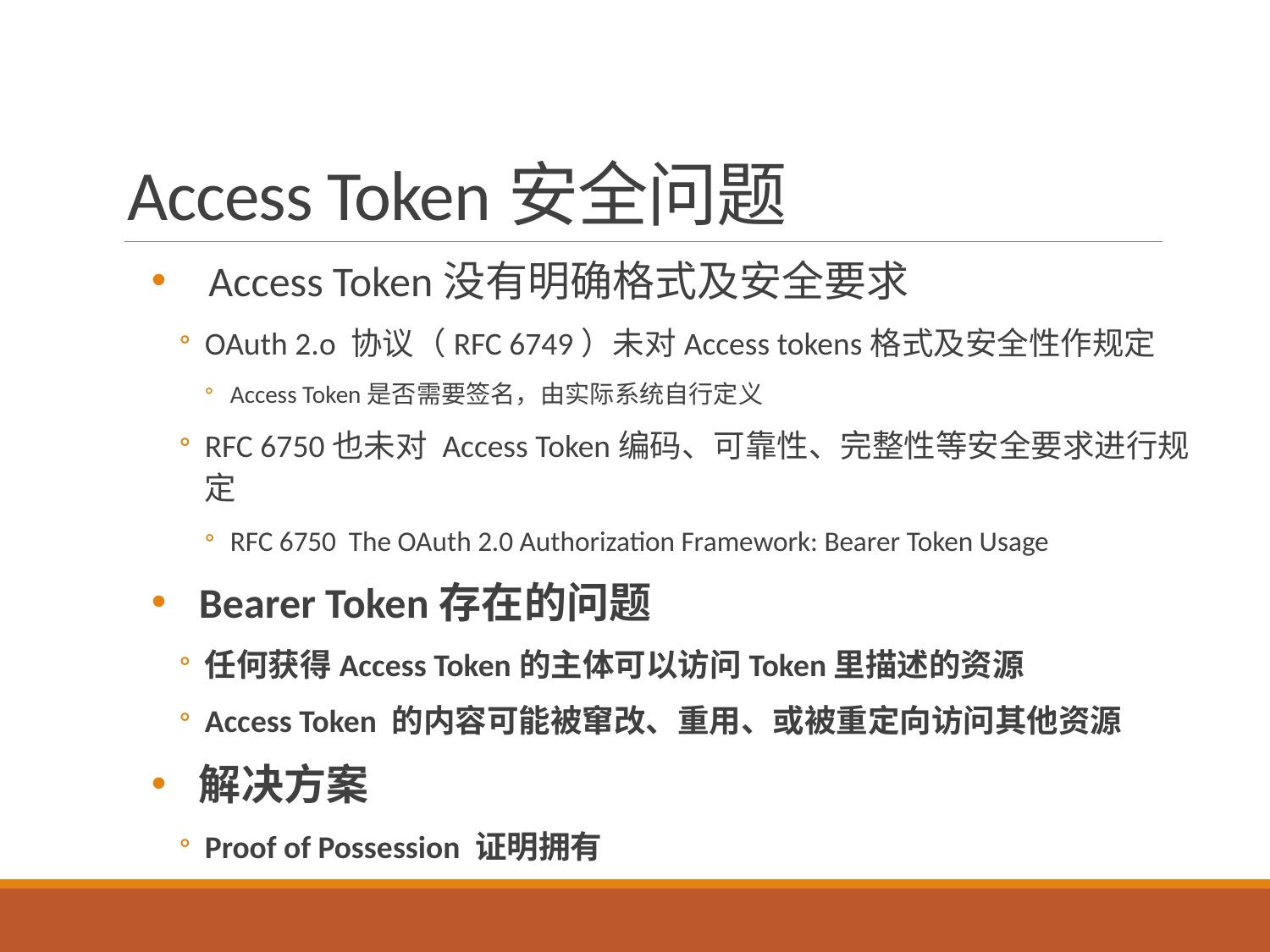

# Access Token安全问题
 Access Token没有明确格式及安全要求
OAuth 2.o 协议（RFC 6749）未对Access tokens格式及安全性作规定
Access Token是否需要签名，由实际系统自行定义
RFC 6750也未对 Access Token编码、可靠性、完整性等安全要求进行规定
RFC 6750  The OAuth 2.0 Authorization Framework: Bearer Token Usage
Bearer Token存在的问题
任何获得Access Token的主体可以访问Token里描述的资源
Access Token 的内容可能被窜改、重用、或被重定向访问其他资源
解决方案
Proof of Possession 证明拥有